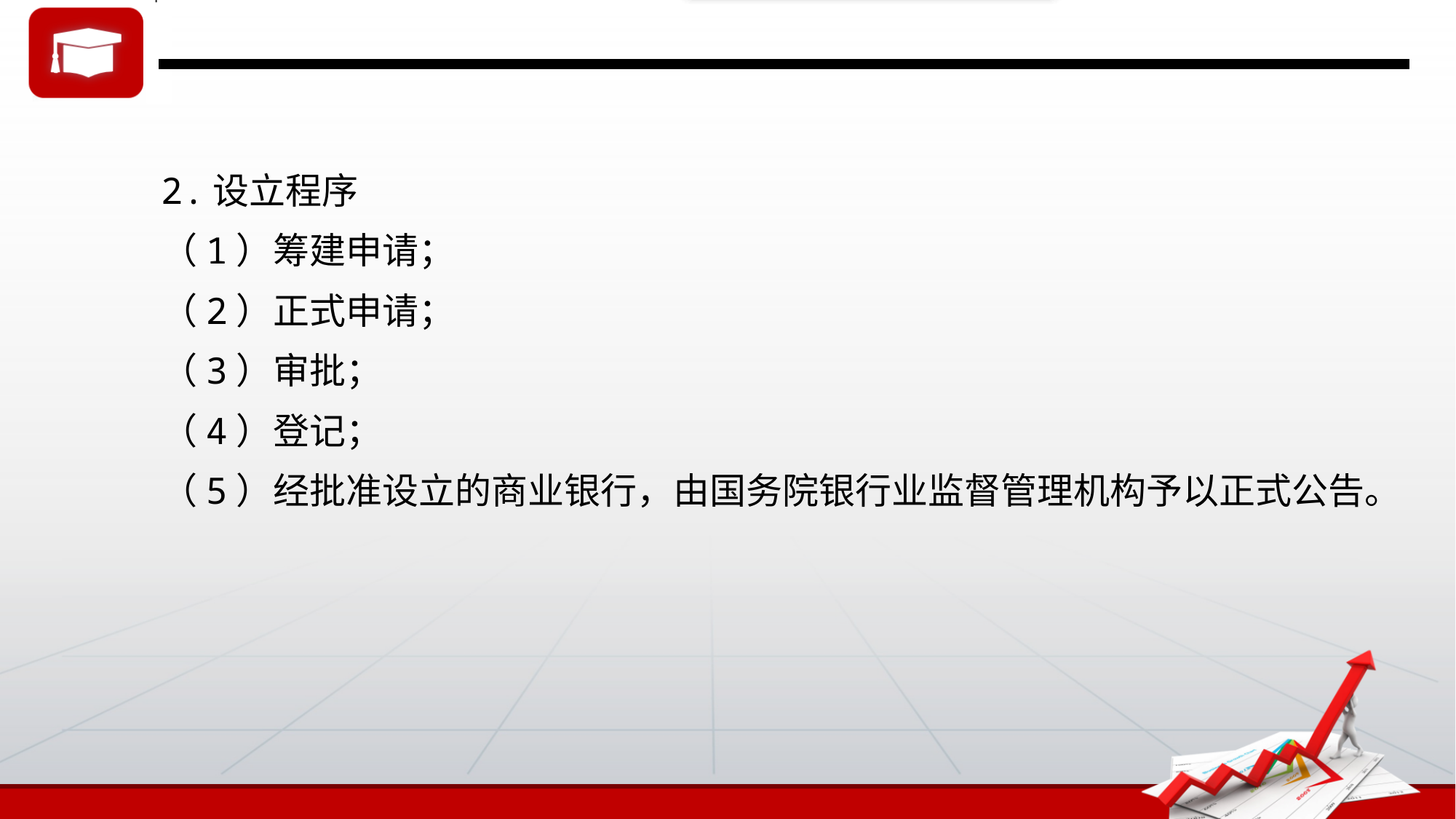

2.设立程序
（1）筹建申请；
（2）正式申请；
（3）审批；
（4）登记；
（5）经批准设立的商业银行，由国务院银行业监督管理机构予以正式公告。